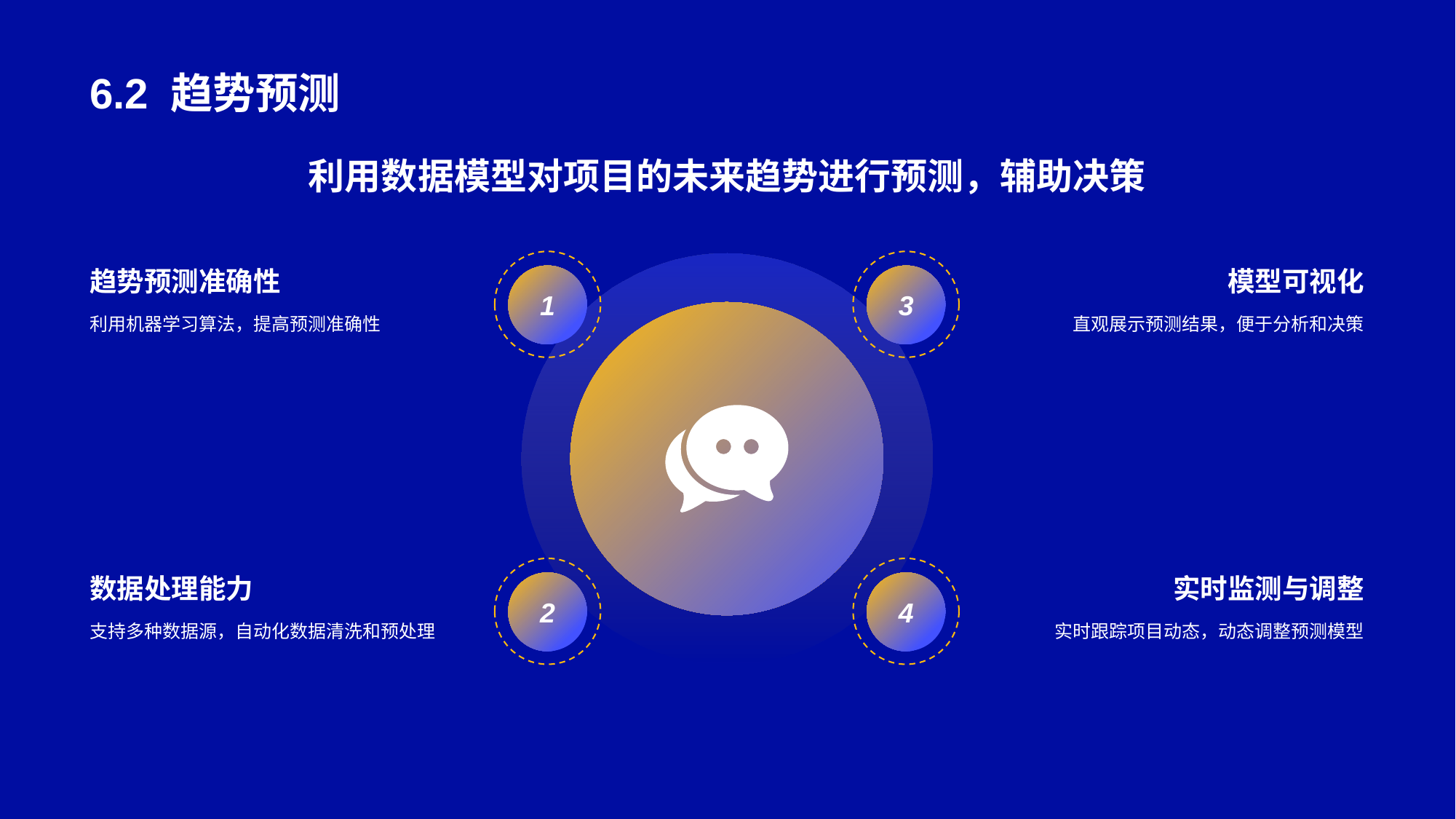

# 6.2 趋势预测
利用数据模型对项目的未来趋势进行预测，辅助决策
趋势预测准确性
利用机器学习算法，提高预测准确性

1
模型可视化
直观展示预测结果，便于分析和决策

3
实时监测与调整
实时跟踪项目动态，动态调整预测模型

4

数据处理能力
支持多种数据源，自动化数据清洗和预处理

2